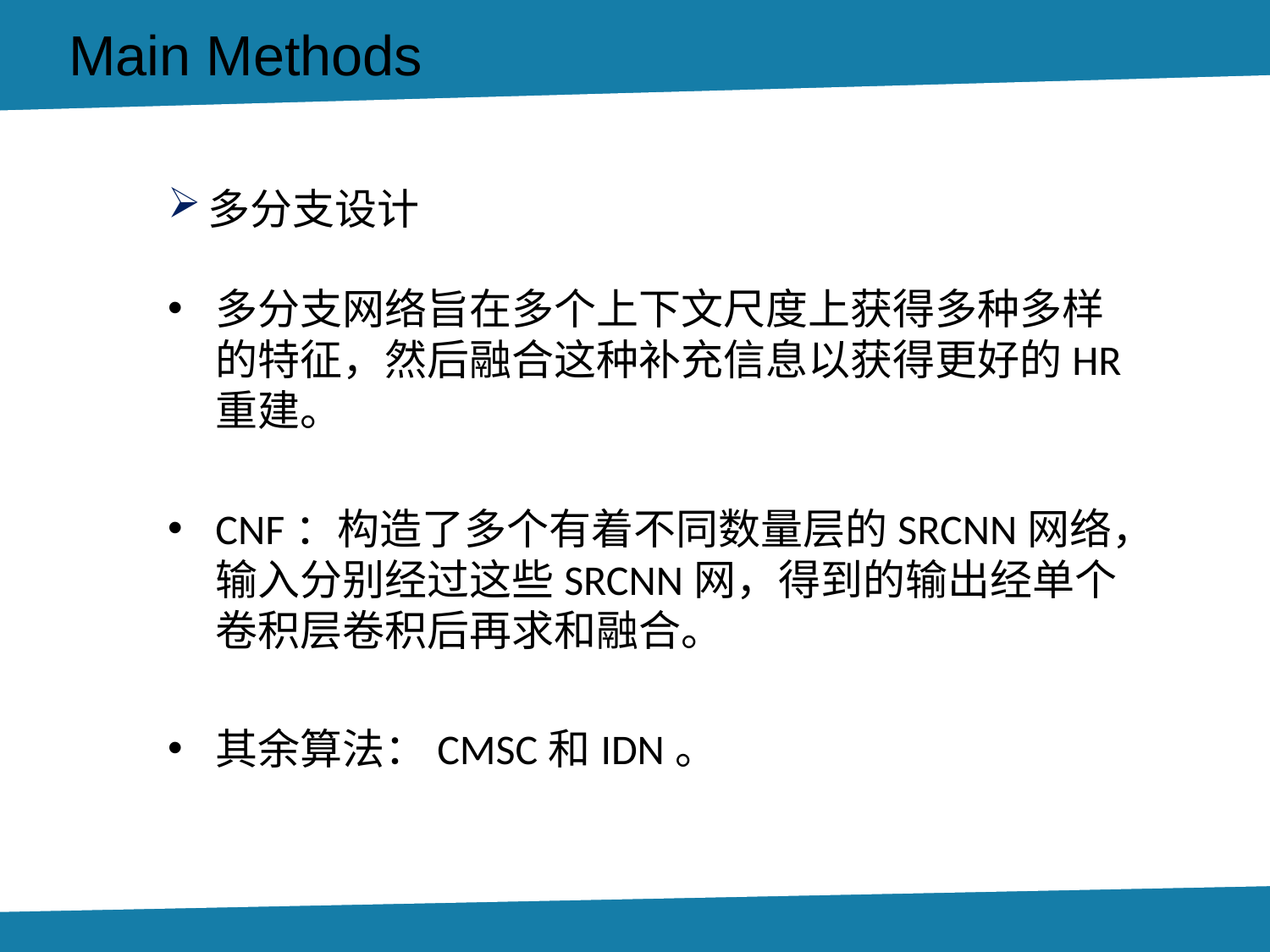

Main Methods
多分支设计
多分支网络旨在多个上下文尺度上获得多种多样的特征，然后融合这种补充信息以获得更好的HR重建。

CNF：构造了多个有着不同数量层的SRCNN网络，输入分别经过这些SRCNN网，得到的输出经单个卷积层卷积后再求和融合。

其余算法：CMSC和IDN。